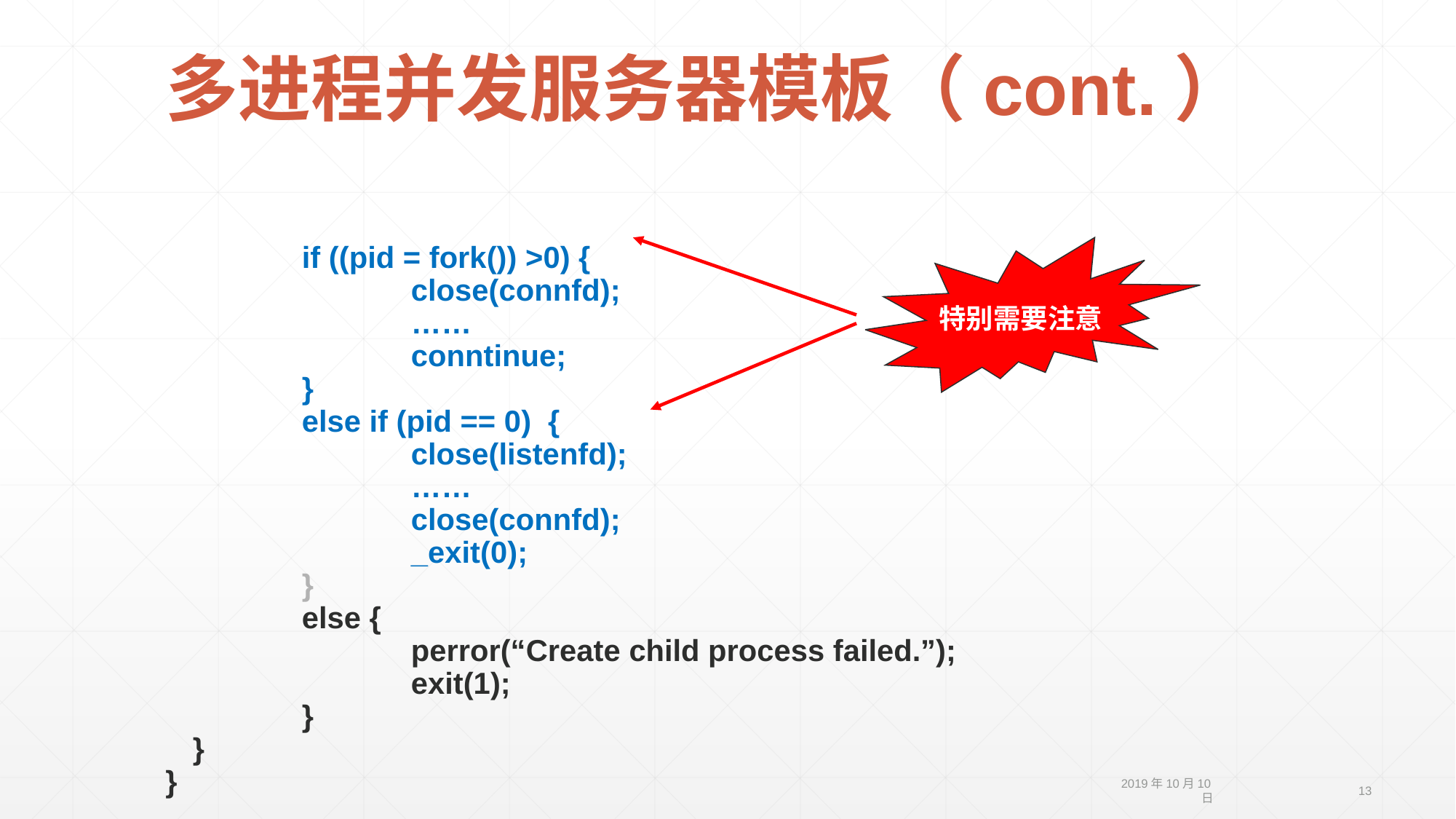

# 多进程并发服务器模板（cont.）
		if ((pid = fork()) >0) {
			close(connfd);
			……
			conntinue;
		}
		else if (pid == 0)  {
			close(listenfd);
			……
			close(connfd);
			_exit(0);
		}
		else {
			perror(“Create child process failed.”);
			exit(1);
		}
	}
}

特别需要注意

2019年10月10日
13